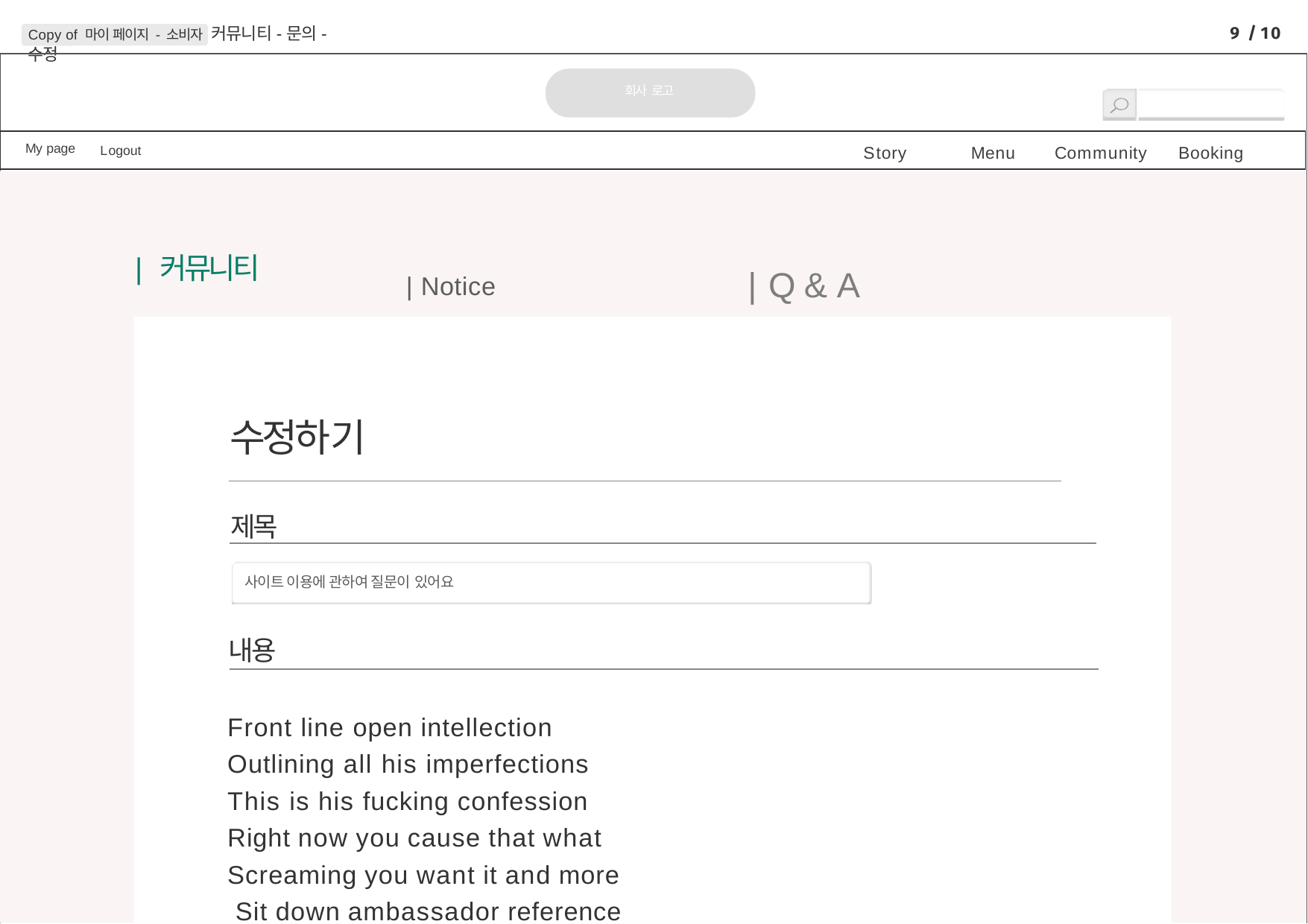

9 / 10
Copy of 마이 페이지 - 소비자  커뮤니티-문의-수정

회사 로고

My page
Story
Menu
Community
Booking
Logout

| 커뮤니티
| Q & A

| Notice

수정하기

제목

사이트 이용에 관하여 질문이 있어요

내용

Front line open intellection  Outlining all his imperfections  This is his fucking confession  Right now you cause that what  Screaming you want it and more  Sit down ambassador reference